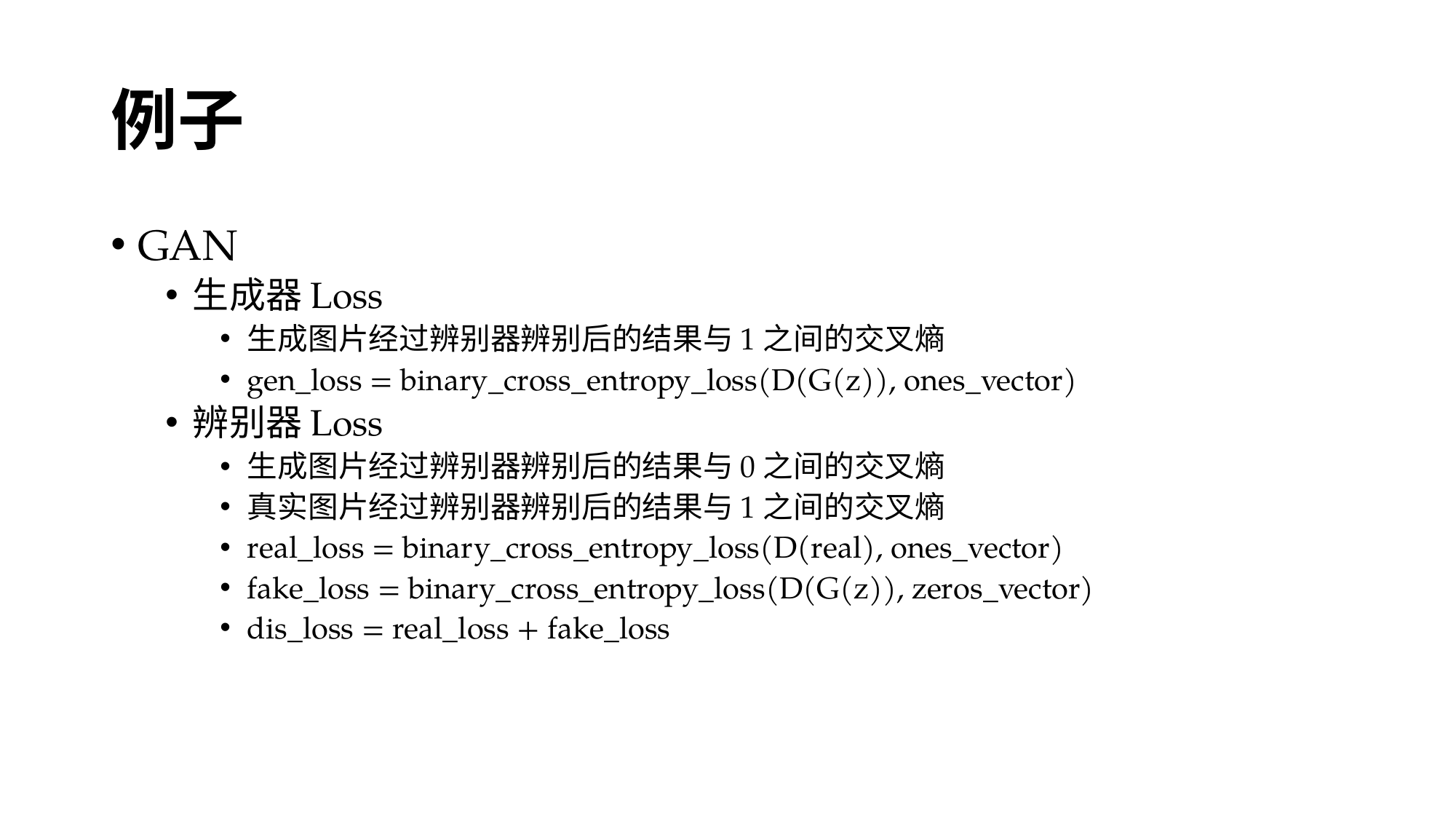

# 例子
GAN
生成器Loss
生成图片经过辨别器辨别后的结果与1之间的交叉熵
gen_loss = binary_cross_entropy_loss(D(G(z)), ones_vector)
辨别器Loss
生成图片经过辨别器辨别后的结果与0之间的交叉熵
真实图片经过辨别器辨别后的结果与1之间的交叉熵
real_loss = binary_cross_entropy_loss(D(real), ones_vector)
fake_loss = binary_cross_entropy_loss(D(G(z)), zeros_vector)
dis_loss = real_loss + fake_loss